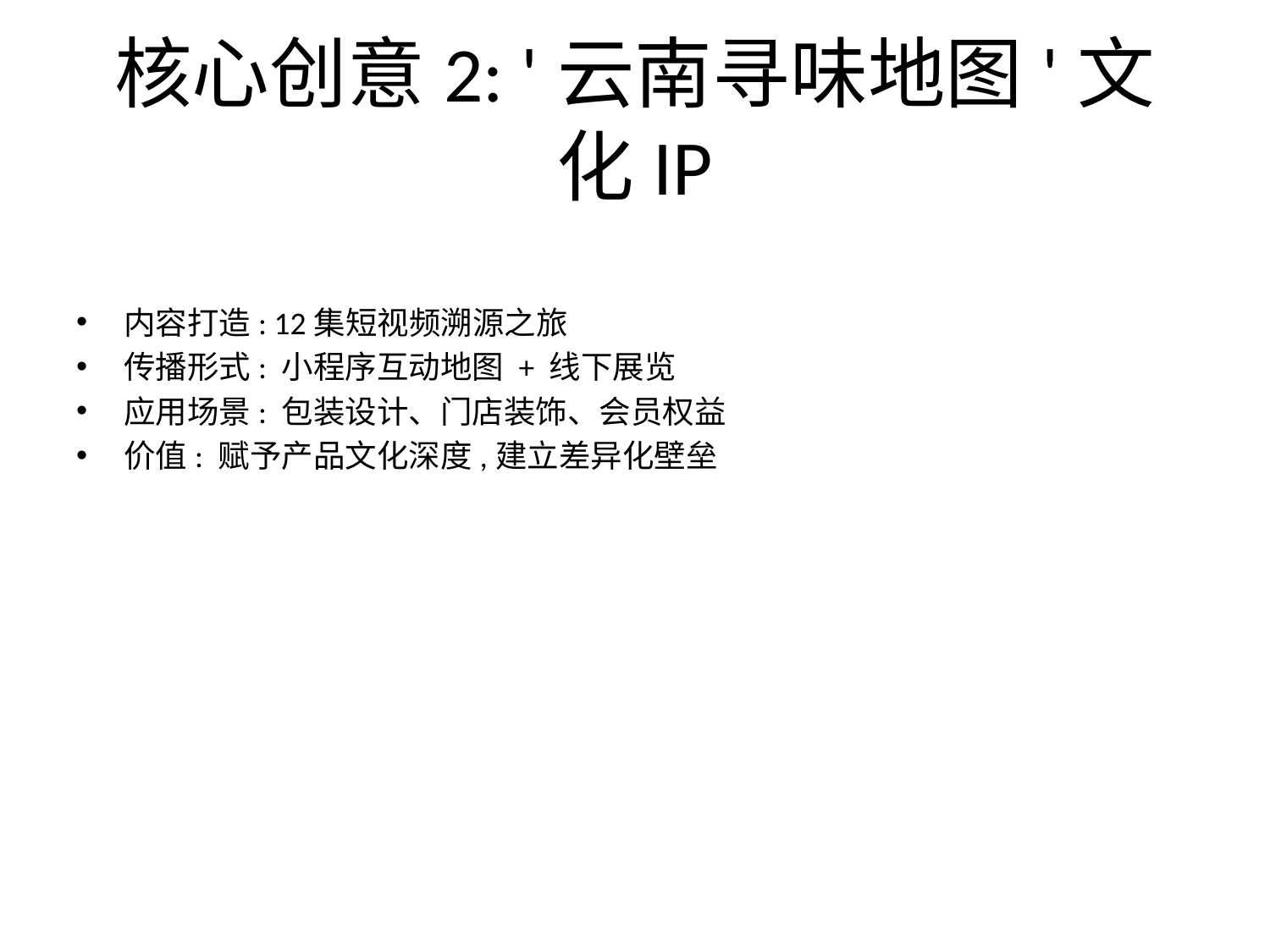

# 核心创意2: '云南寻味地图'文化IP

内容打造: 12集短视频溯源之旅
传播形式: 小程序互动地图 + 线下展览
应用场景: 包装设计、门店装饰、会员权益
价值: 赋予产品文化深度,建立差异化壁垒